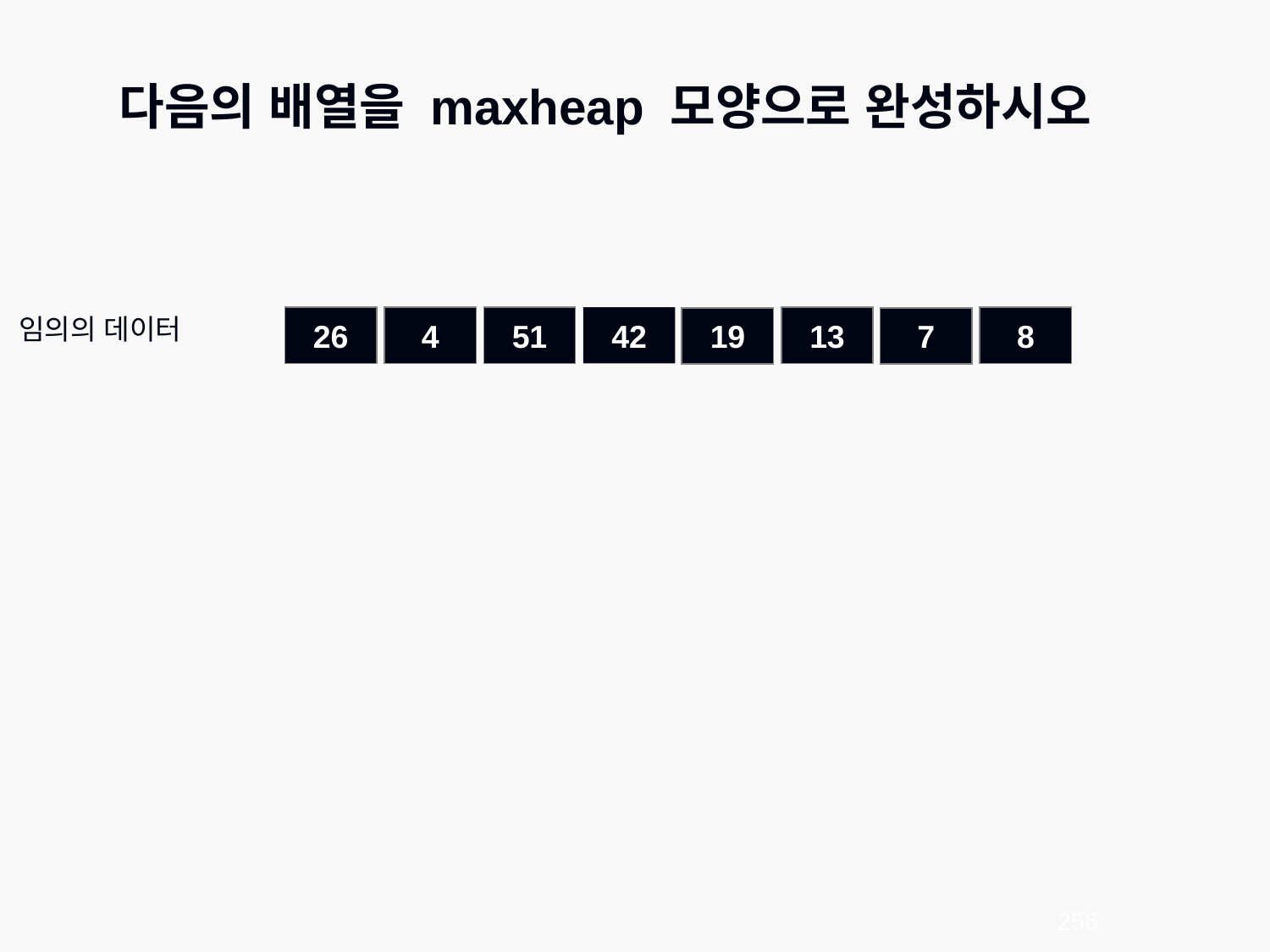

다음의 배열을 maxheap 모양으로 완성하시오
26
4
51
42
13
8
19
7
임의의 데이터
256